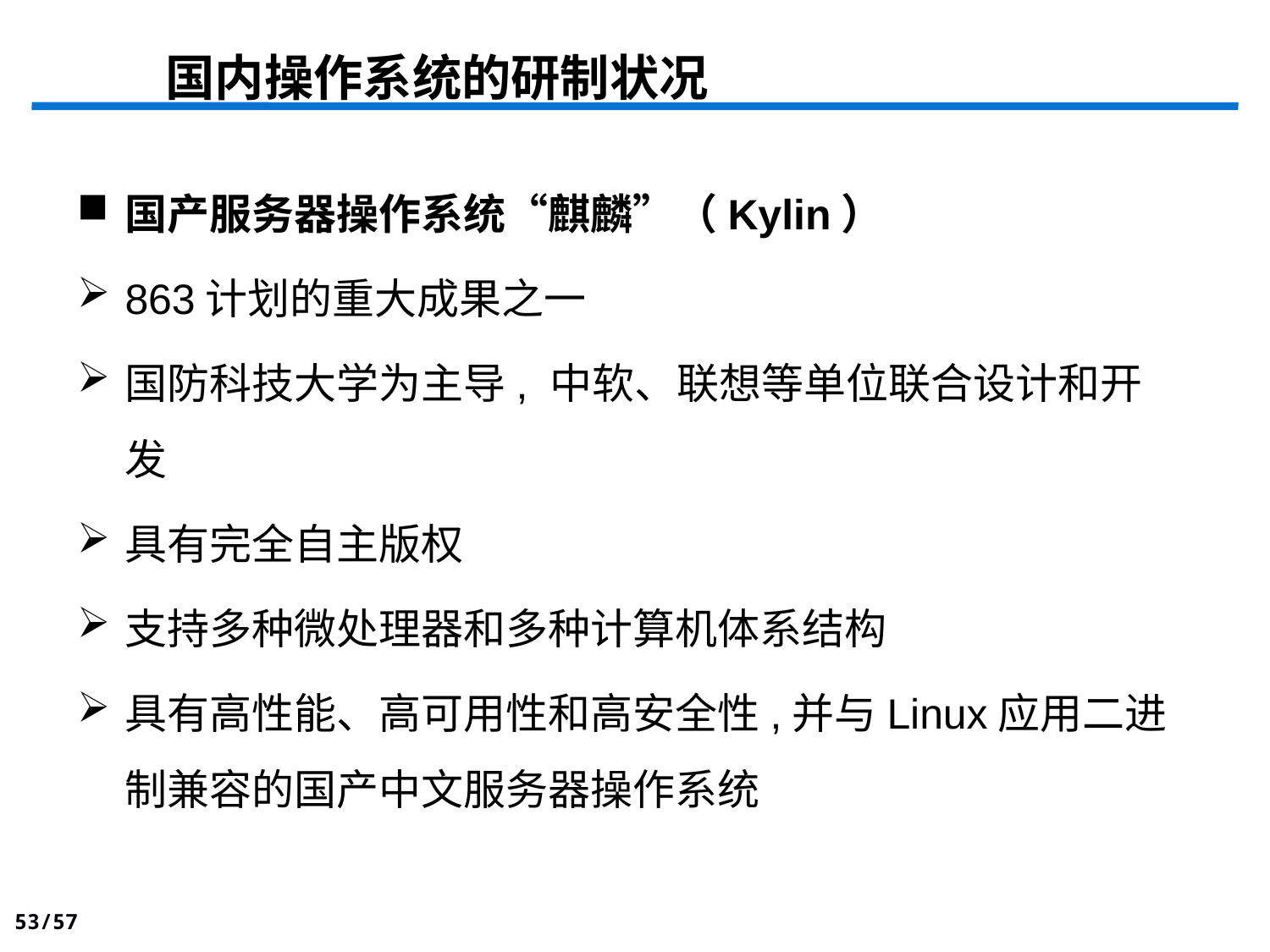

国内操作系统的研制状况
国产服务器操作系统“麒麟”（Kylin）
863计划的重大成果之一
国防科技大学为主导, 中软、联想等单位联合设计和开发
具有完全自主版权
支持多种微处理器和多种计算机体系结构
具有高性能、高可用性和高安全性,并与Linux应用二进制兼容的国产中文服务器操作系统